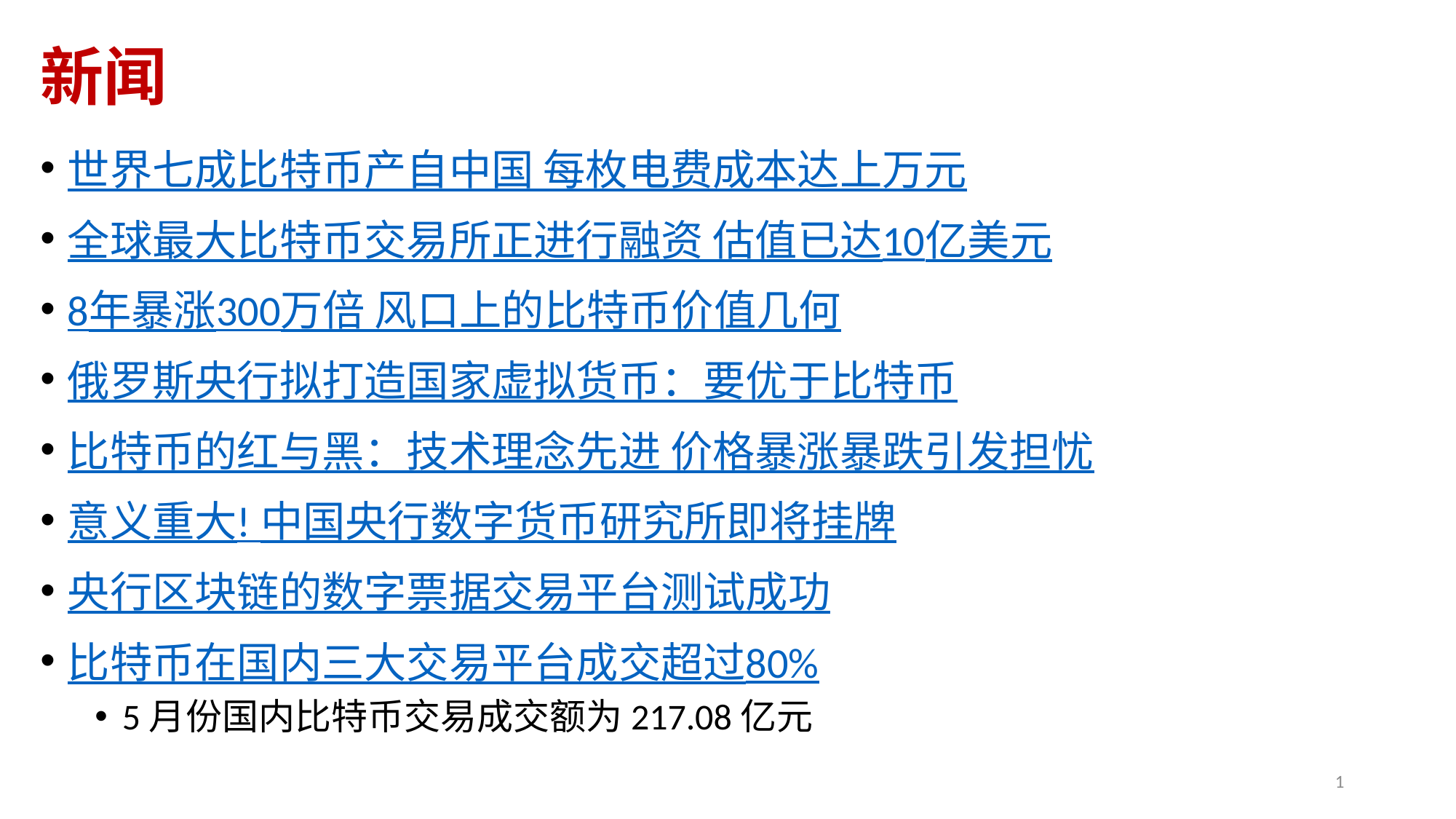

# 新闻
世界七成比特币产自中国 每枚电费成本达上万元
全球最大比特币交易所正进行融资 估值已达10亿美元
8年暴涨300万倍 风口上的比特币价值几何
俄罗斯央行拟打造国家虚拟货币：要优于比特币
比特币的红与黑：技术理念先进 价格暴涨暴跌引发担忧
意义重大! 中国央行数字货币研究所即将挂牌
央行区块链的数字票据交易平台测试成功
比特币在国内三大交易平台成交超过80%
5月份国内比特币交易成交额为217.08亿元
1